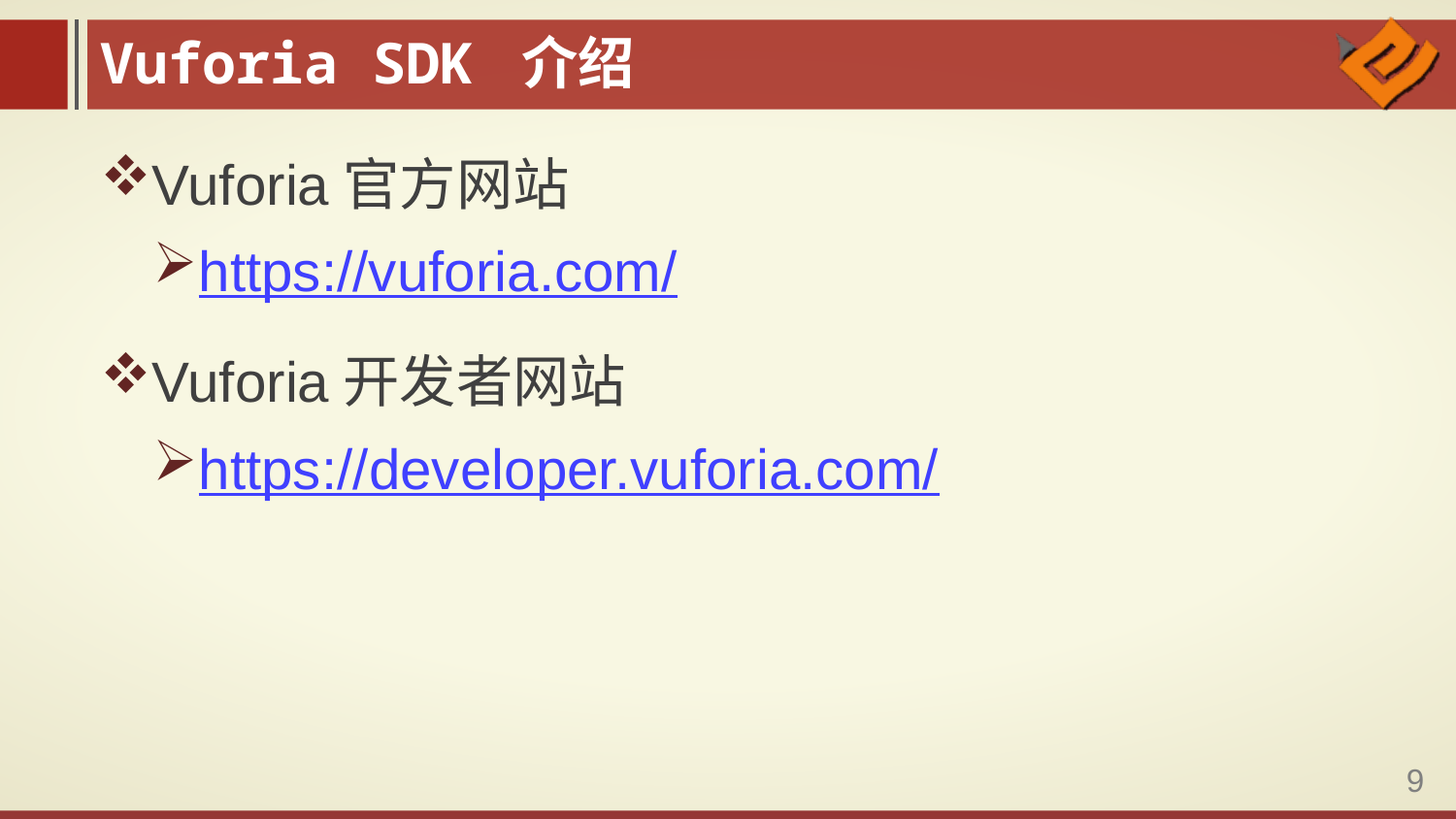

Vuforia SDK 介绍
Vuforia官方网站
https://vuforia.com/
Vuforia开发者网站
https://developer.vuforia.com/